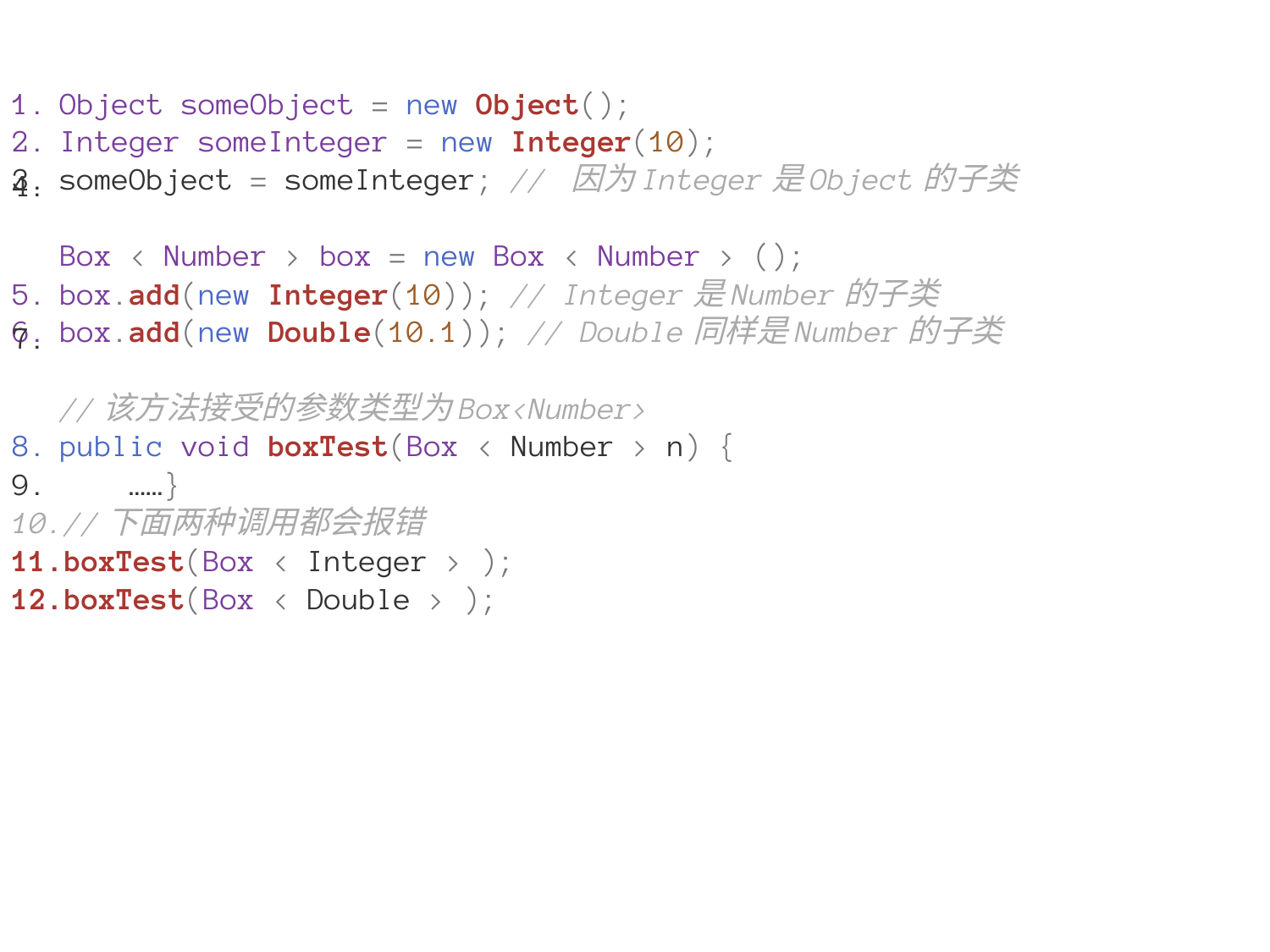

Object someObject = new Object();
Integer someInteger = new Integer(10);
someObject = someInteger; // 因为Integer是Object的子类
Box < Number > box = new Box < Number > ();
box.add(new Integer(10)); // Integer是Number的子类
box.add(new Double(10.1)); // Double同样是Number的子类
//该方法接受的参数类型为Box<Number>
public void boxTest(Box < Number > n) {
    ……}
//下面两种调用都会报错
boxTest(Box < Integer > );
boxTest(Box < Double > );